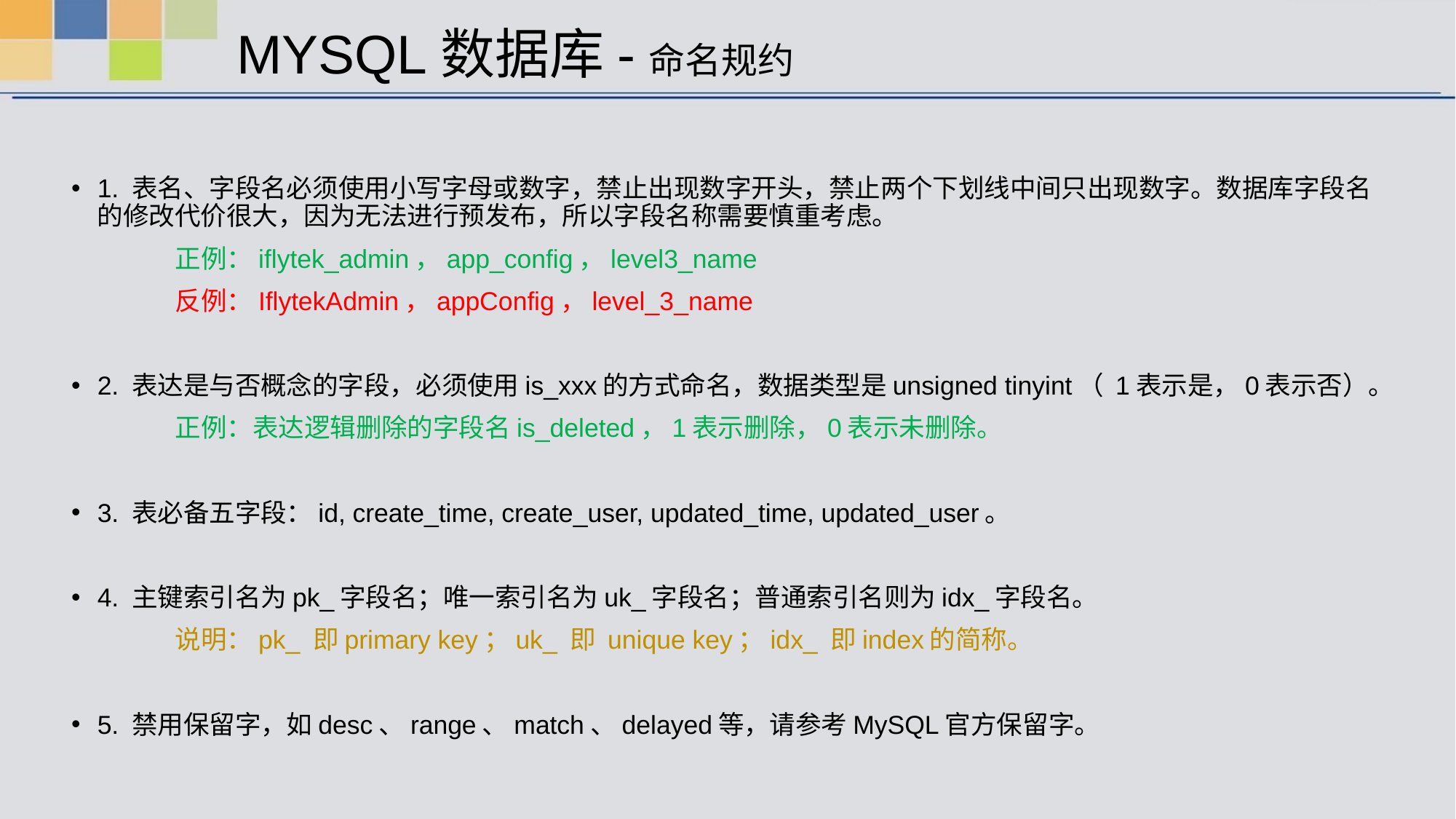

# MYSQL数据库-命名规约

1. 表名、字段名必须使用小写字母或数字，禁止出现数字开头，禁止两个下划线中间只出现数字。数据库字段名的修改代价很大，因为无法进行预发布，所以字段名称需要慎重考虑。
	正例：iflytek_admin，app_config，level3_name
	反例：IflytekAdmin，appConfig，level_3_name

2. 表达是与否概念的字段，必须使用is_xxx的方式命名，数据类型是unsigned tinyint（ 1表示是，0表示否）。
	正例：表达逻辑删除的字段名is_deleted，1表示删除，0表示未删除。

3. 表必备五字段：id, create_time, create_user, updated_time, updated_user。

4. 主键索引名为pk_字段名；唯一索引名为uk_字段名；普通索引名则为idx_字段名。
	说明：pk_ 即primary key；uk_ 即 unique key；idx_ 即index的简称。

5. 禁用保留字，如desc、range、match、delayed等，请参考MySQL官方保留字。